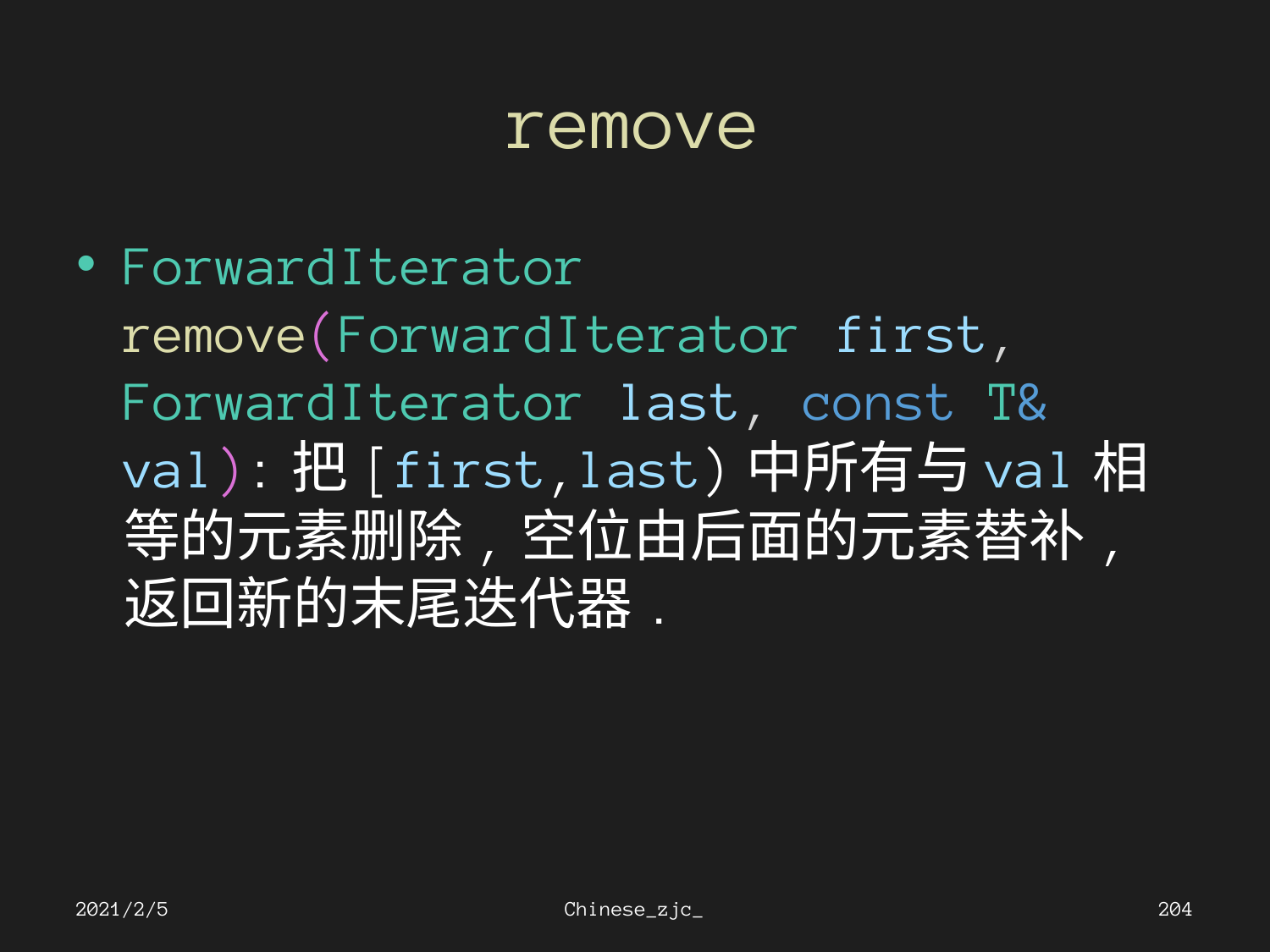

# remove
ForwardIterator remove(ForwardIterator first, ForwardIterator last, const T& val):把[first,last)中所有与val相等的元素删除,空位由后面的元素替补,返回新的末尾迭代器.
2021/2/5
Chinese_zjc_
204